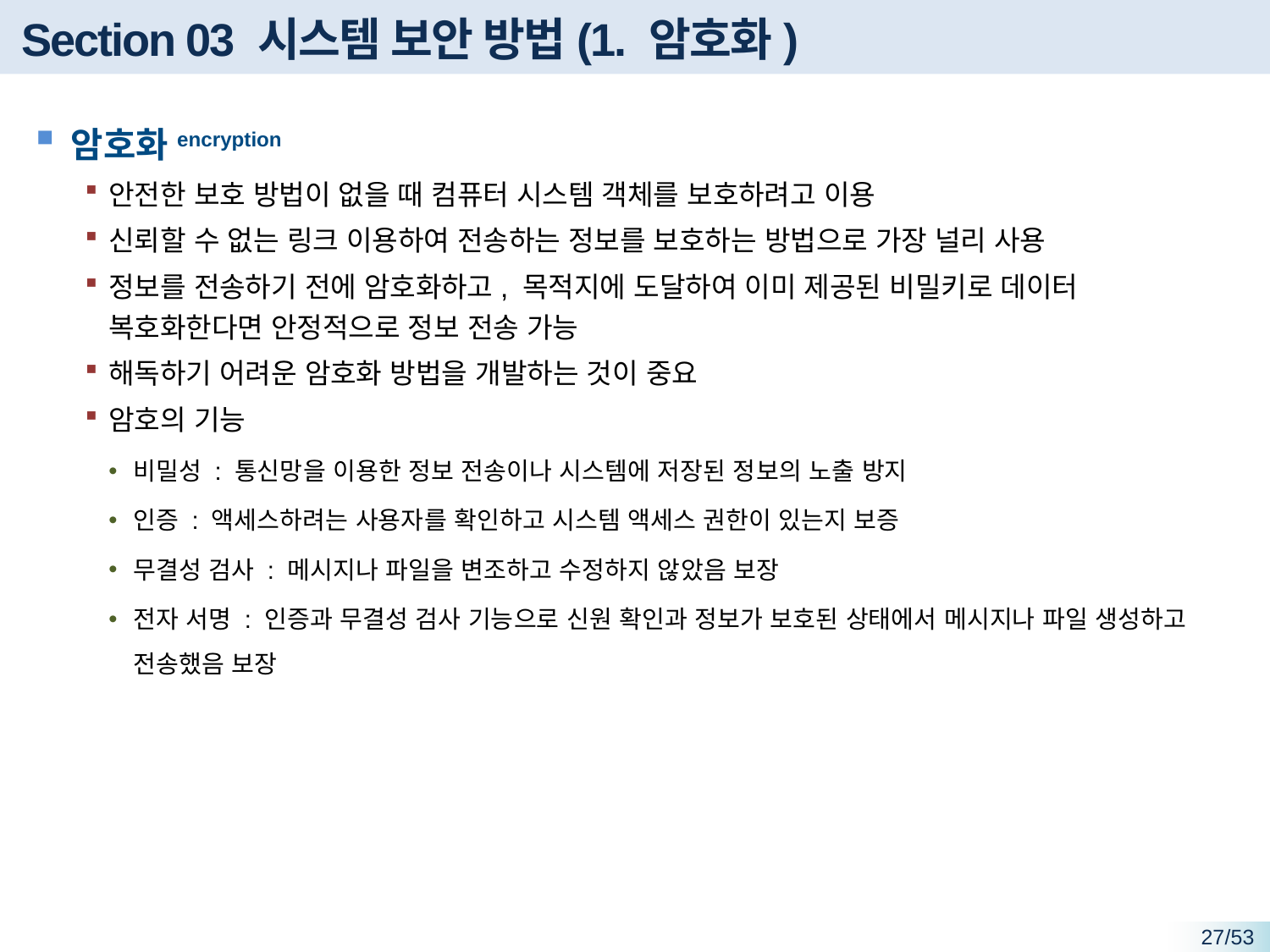

# Section 03 시스템 보안 방법(1. 암호화)
암호화encryption
안전한 보호 방법이 없을 때 컴퓨터 시스템 객체를 보호하려고 이용
신뢰할 수 없는 링크 이용하여 전송하는 정보를 보호하는 방법으로 가장 널리 사용
정보를 전송하기 전에 암호화하고, 목적지에 도달하여 이미 제공된 비밀키로 데이터 복호화한다면 안정적으로 정보 전송 가능
해독하기 어려운 암호화 방법을 개발하는 것이 중요
암호의 기능
비밀성 : 통신망을 이용한 정보 전송이나 시스템에 저장된 정보의 노출 방지
인증 : 액세스하려는 사용자를 확인하고 시스템 액세스 권한이 있는지 보증
무결성 검사 : 메시지나 파일을 변조하고 수정하지 않았음 보장
전자 서명 : 인증과 무결성 검사 기능으로 신원 확인과 정보가 보호된 상태에서 메시지나 파일 생성하고 전송했음 보장